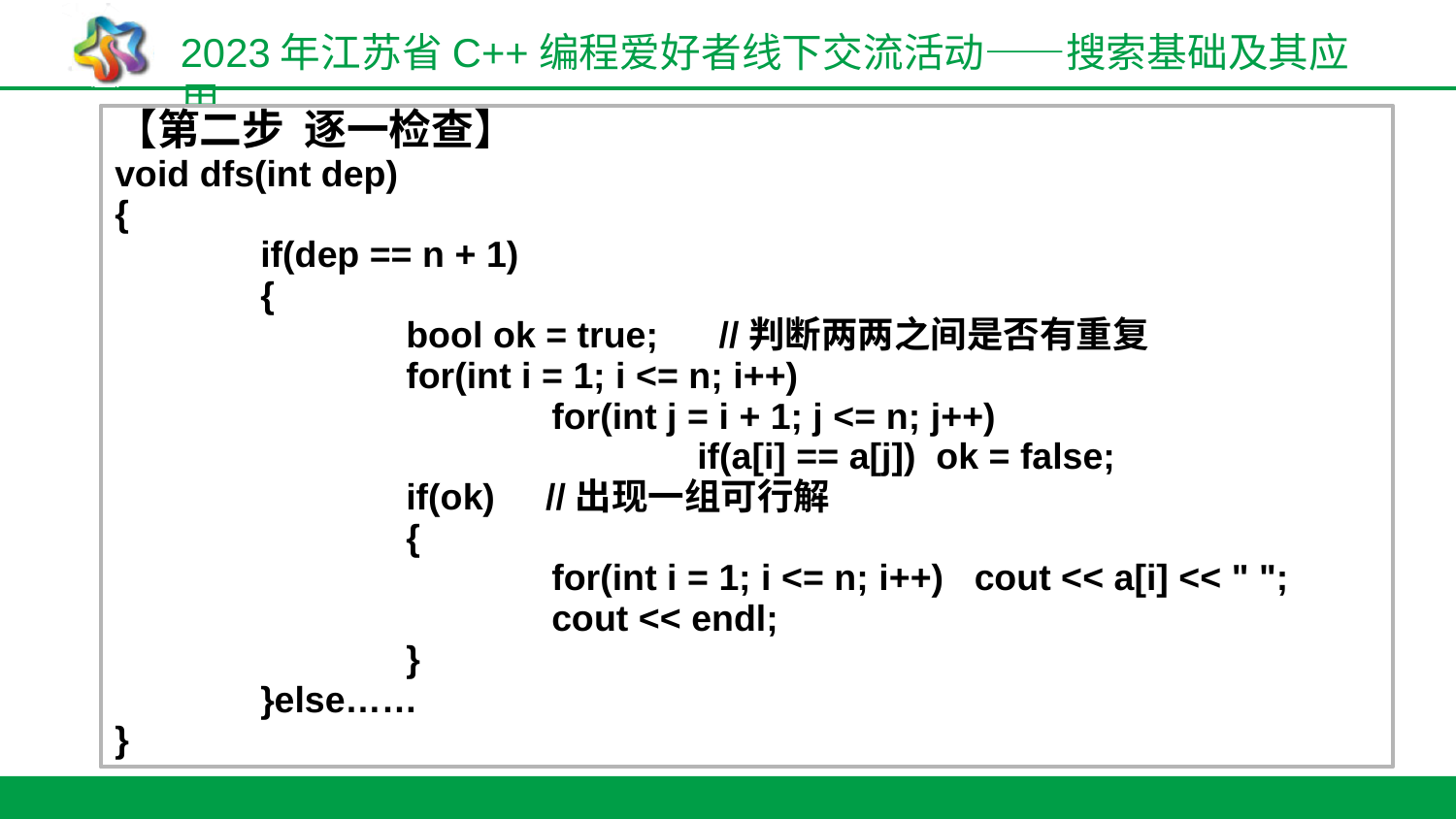

【第二步  逐一检查】
void dfs(int dep)
{
	if(dep == n + 1)
	{
		bool ok = true;      //判断两两之间是否有重复
		for(int i = 1; i <= n; i++)
			for(int j = i + 1; j <= n; j++)
				if(a[i] == a[j])  ok = false;
		if(ok)     //出现一组可行解
		{
			for(int i = 1; i <= n; i++)   cout << a[i] << " ";
			cout << endl;
		}
}else……
}